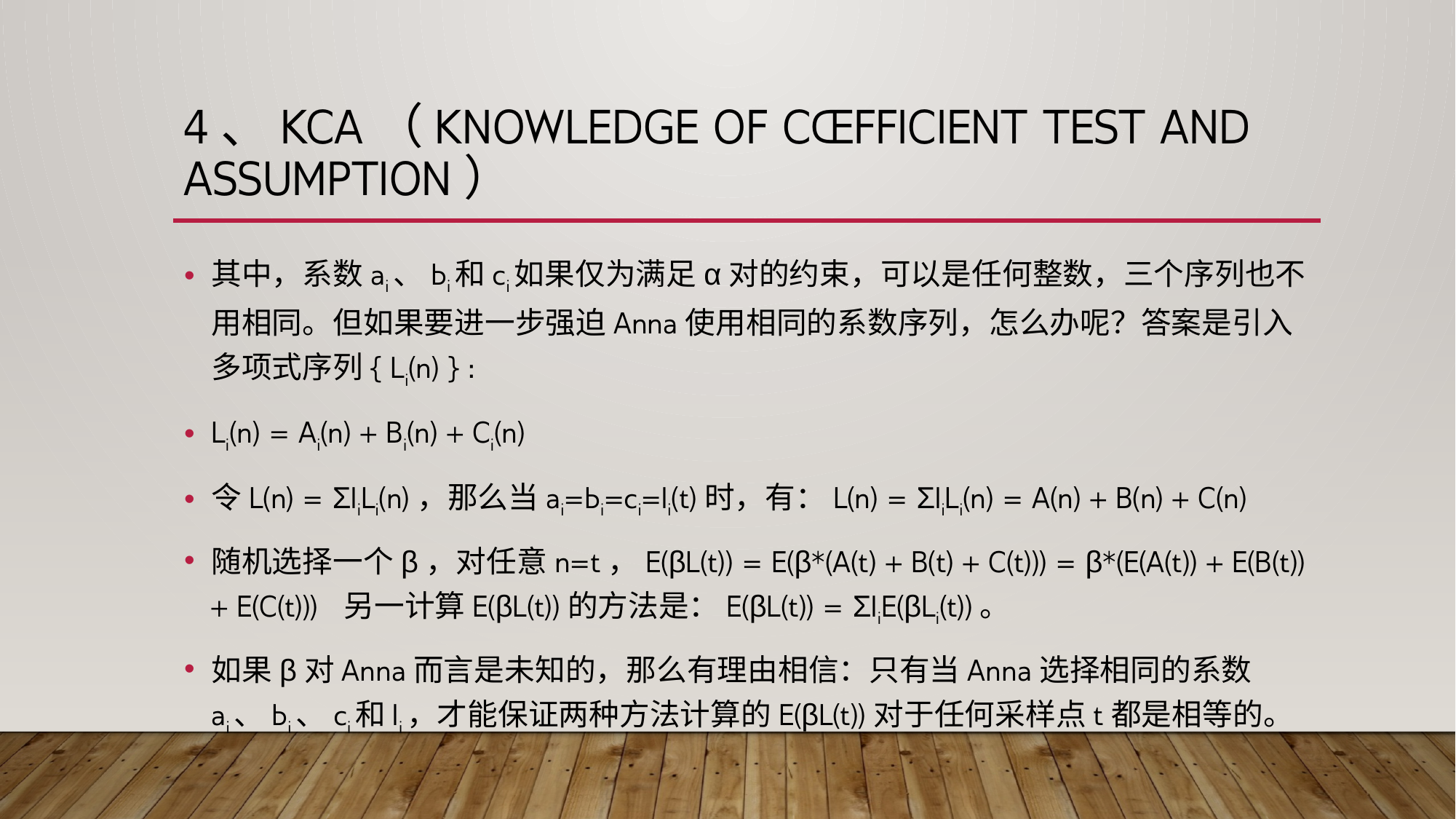

# 4、KCA（Knowledge of Coefficient Test and Assumption）
其中，系数ai、bi和ci如果仅为满足α对的约束，可以是任何整数，三个序列也不用相同。但如果要进一步强迫Anna使用相同的系数序列，怎么办呢？答案是引入多项式序列{ Li(n) } :
Li(n) = Ai(n) + Bi(n) + Ci(n)
令L(n) = ΣliLi(n)，那么当ai=bi=ci=li(t)时，有：L(n) = ΣliLi(n) = A(n) + B(n) + C(n)
随机选择一个β，对任意n=t，E(βL(t)) = E(β*(A(t) + B(t) + C(t))) = β*(E(A(t)) + E(B(t)) + E(C(t)))  另一计算E(βL(t))的方法是：E(βL(t)) = ΣliE(βLi(t))。
如果β对Anna而言是未知的，那么有理由相信：只有当Anna选择相同的系数ai、bi、ci和li，才能保证两种方法计算的E(βL(t))对于任何采样点t都是相等的。